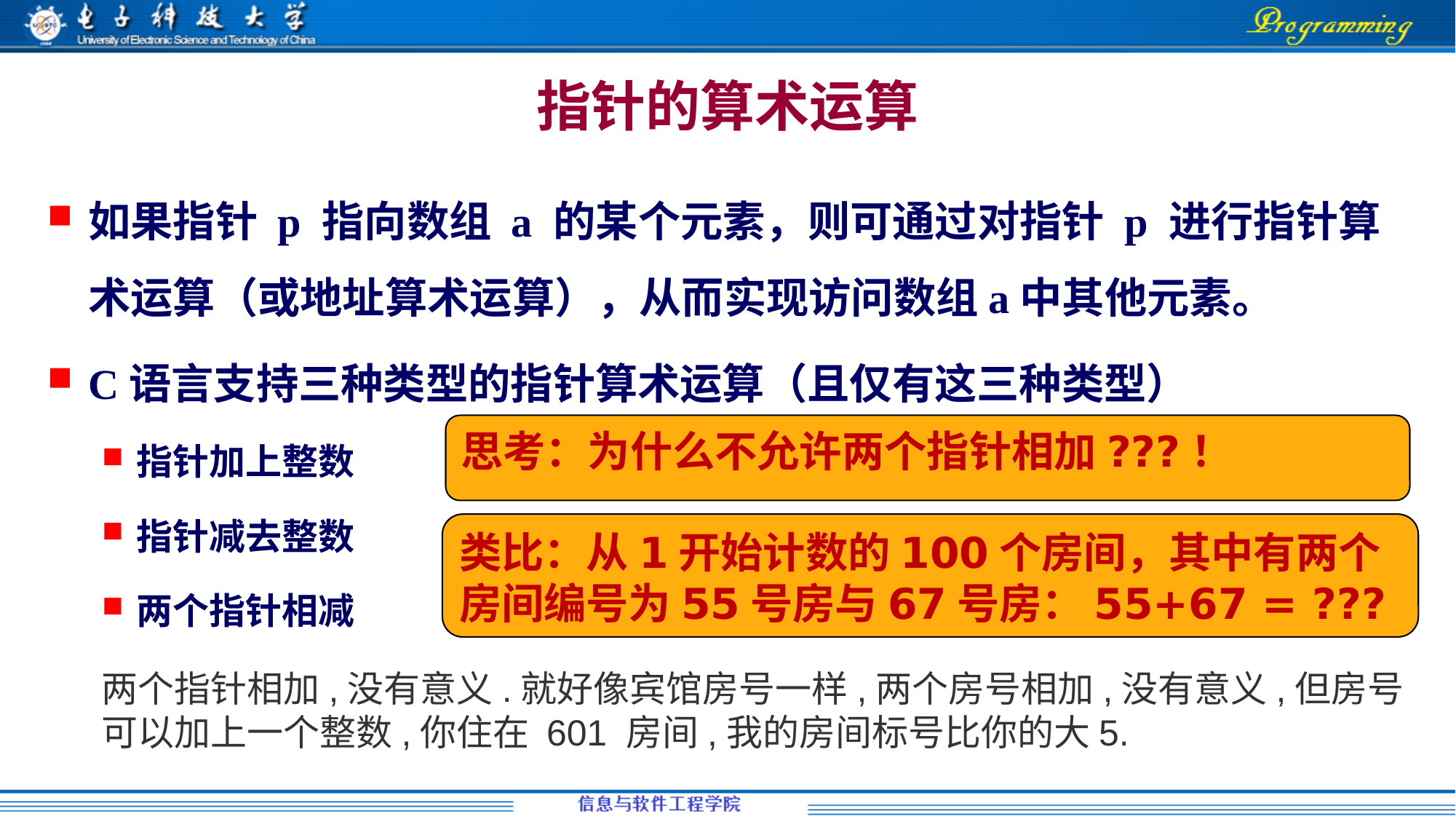

# 指针的算术运算
如果指针 p 指向数组 a 的某个元素，则可通过对指针 p 进行指针算术运算（或地址算术运算），从而实现访问数组a中其他元素。
C语言支持三种类型的指针算术运算（且仅有这三种类型）
指针加上整数
指针减去整数
两个指针相减

思考：为什么不允许两个指针相加???！
类比：从1开始计数的100个房间，其中有两个房间编号为55号房与67号房：55+67 = ???
两个指针相加,没有意义.就好像宾馆房号一样,两个房号相加,没有意义,但房号可以加上一个整数,你住在 601 房间,我的房间标号比你的大5.